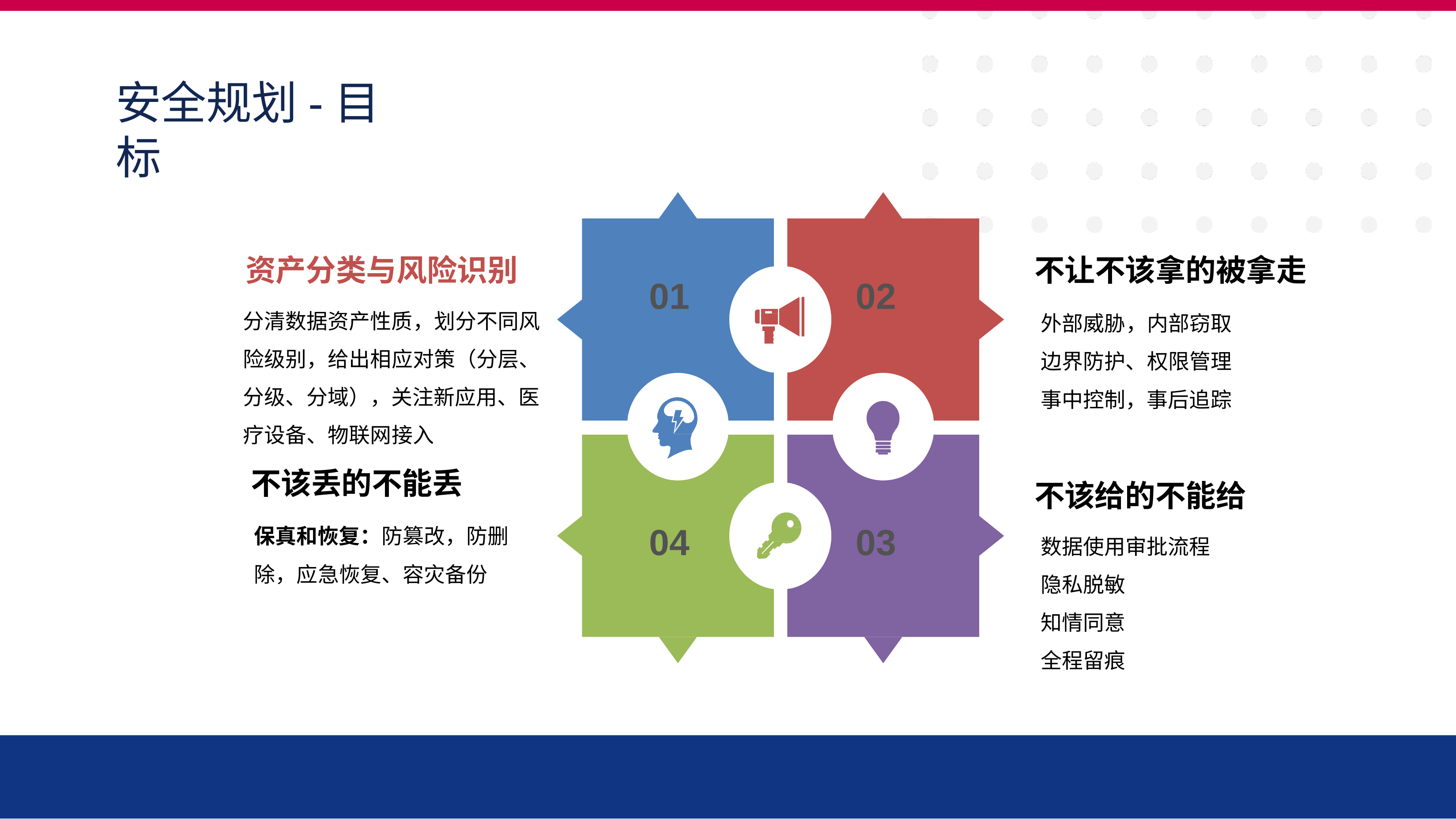

# 安全规划-目标

资产分类与风险识别
分清数据资产性质，划分不同风 险级别，给出相应对策（分层、 分级、分域），关注新应用、医 疗设备、物联网接入

不该丢的不能丢
保真和恢复：防篡改，防删 除，应急恢复、容灾备份
不让不该拿的被拿走
外部威胁，内部窃取 边界防护、权限管理 事中控制，事后追踪
01
02

不该给的不能给
数据使用审批流程 隐私脱敏
知情同意 全程留痕

04
03